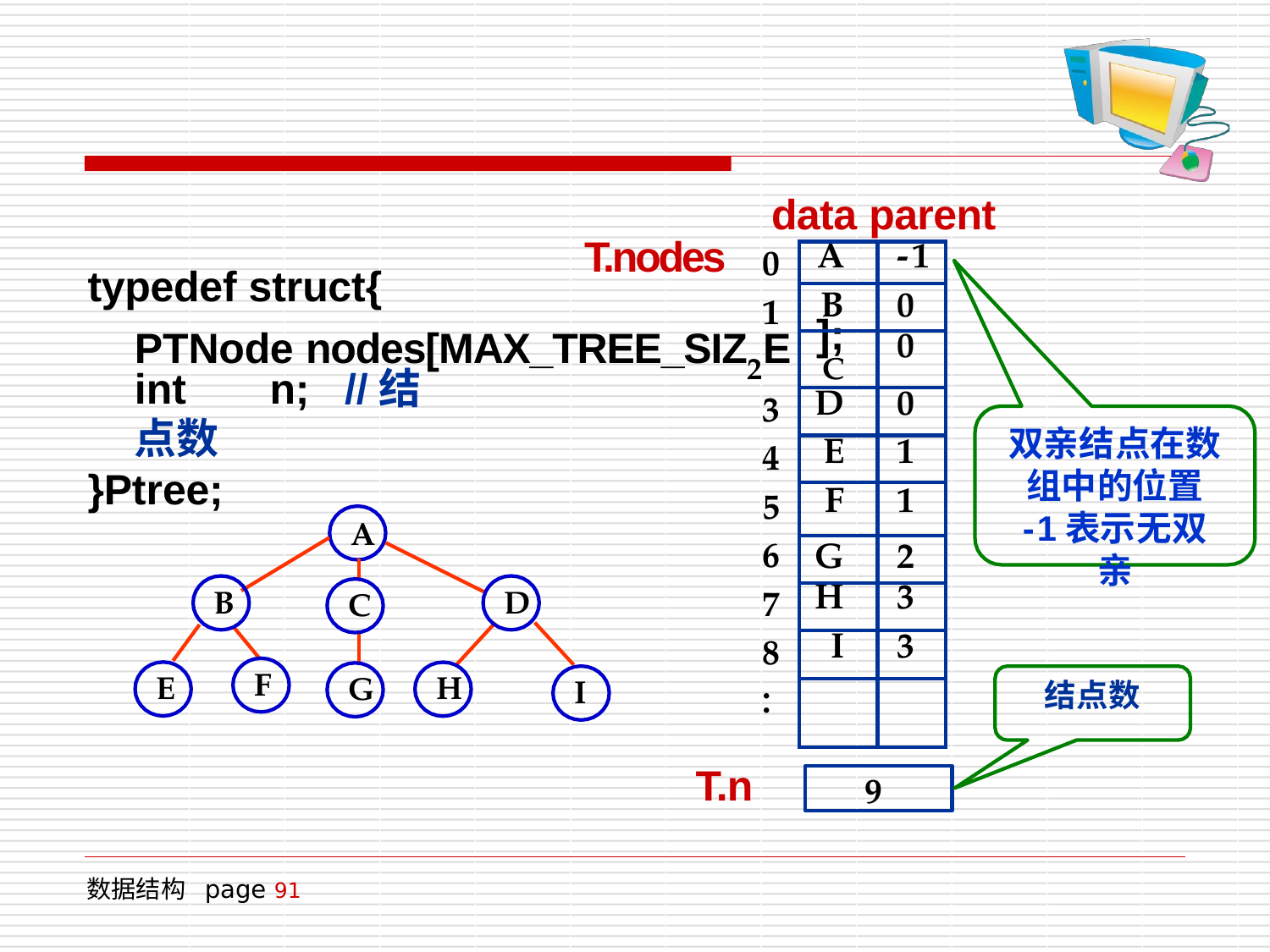

# data parent
T.nodes
0
| A | -1 |
| --- | --- |
| B | 0 |
| ]; C | 0 |
| D | 0 |
| E | 1 |
| F | 1 |
| G | 2 |
| H | 3 |
| I | 3 |
|  |  |
typedef struct{

1
PTNode nodes[MAX_TREE_SIZ2E
int	n;	//结点数
}Ptree;
3
4
5
6
7
8
双亲结点在数
组中的位置
-1表示无双亲

A

B
D
C

.

F

E

H
G
I
结点数
.
T.n
9

数据结构 page 91